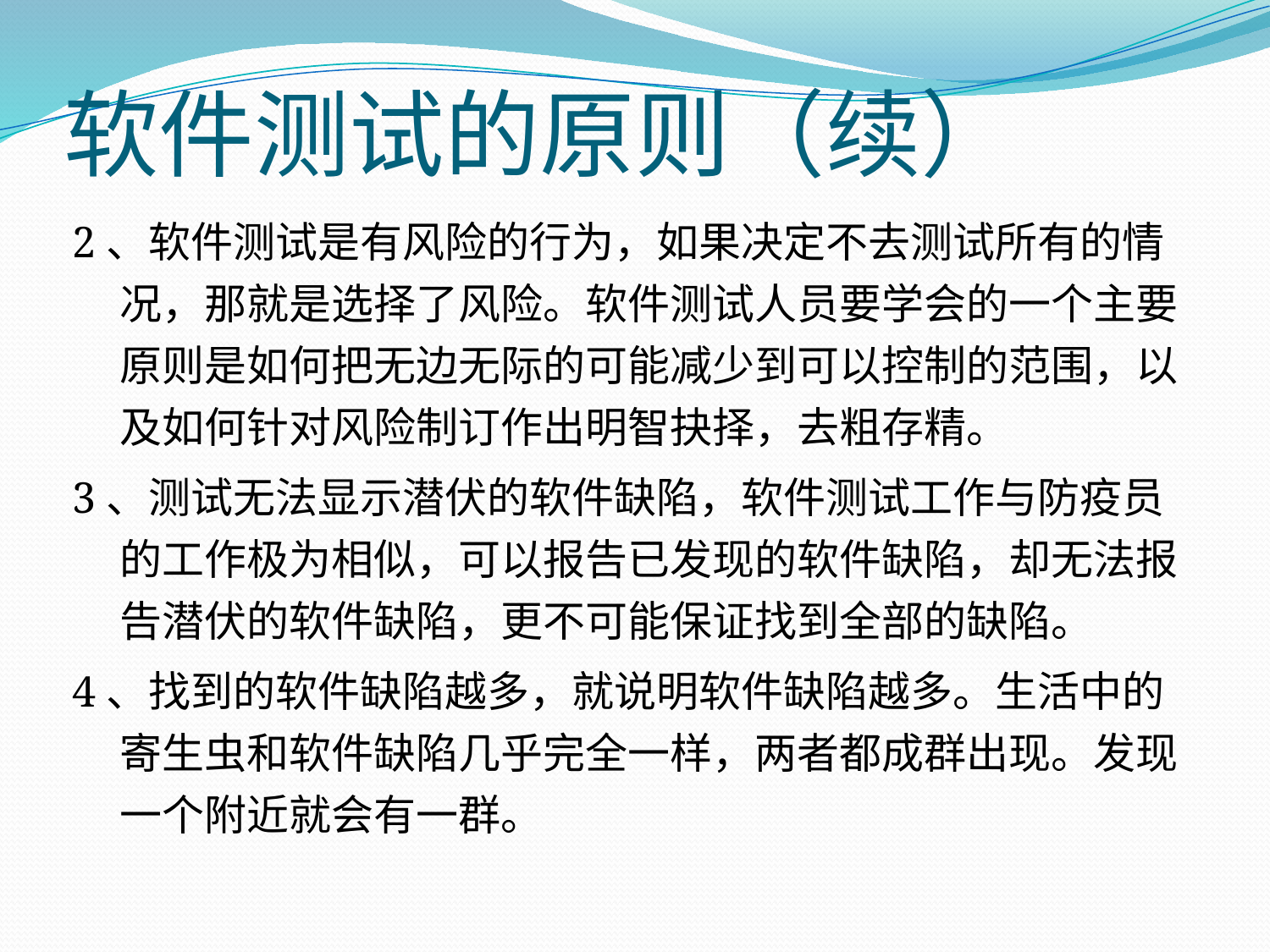

# 软件测试的原则（续）
2、软件测试是有风险的行为，如果决定不去测试所有的情况，那就是选择了风险。软件测试人员要学会的一个主要原则是如何把无边无际的可能减少到可以控制的范围，以及如何针对风险制订作出明智抉择，去粗存精。
3、测试无法显示潜伏的软件缺陷，软件测试工作与防疫员的工作极为相似，可以报告已发现的软件缺陷，却无法报告潜伏的软件缺陷，更不可能保证找到全部的缺陷。
4、找到的软件缺陷越多，就说明软件缺陷越多。生活中的寄生虫和软件缺陷几乎完全一样，两者都成群出现。发现一个附近就会有一群。